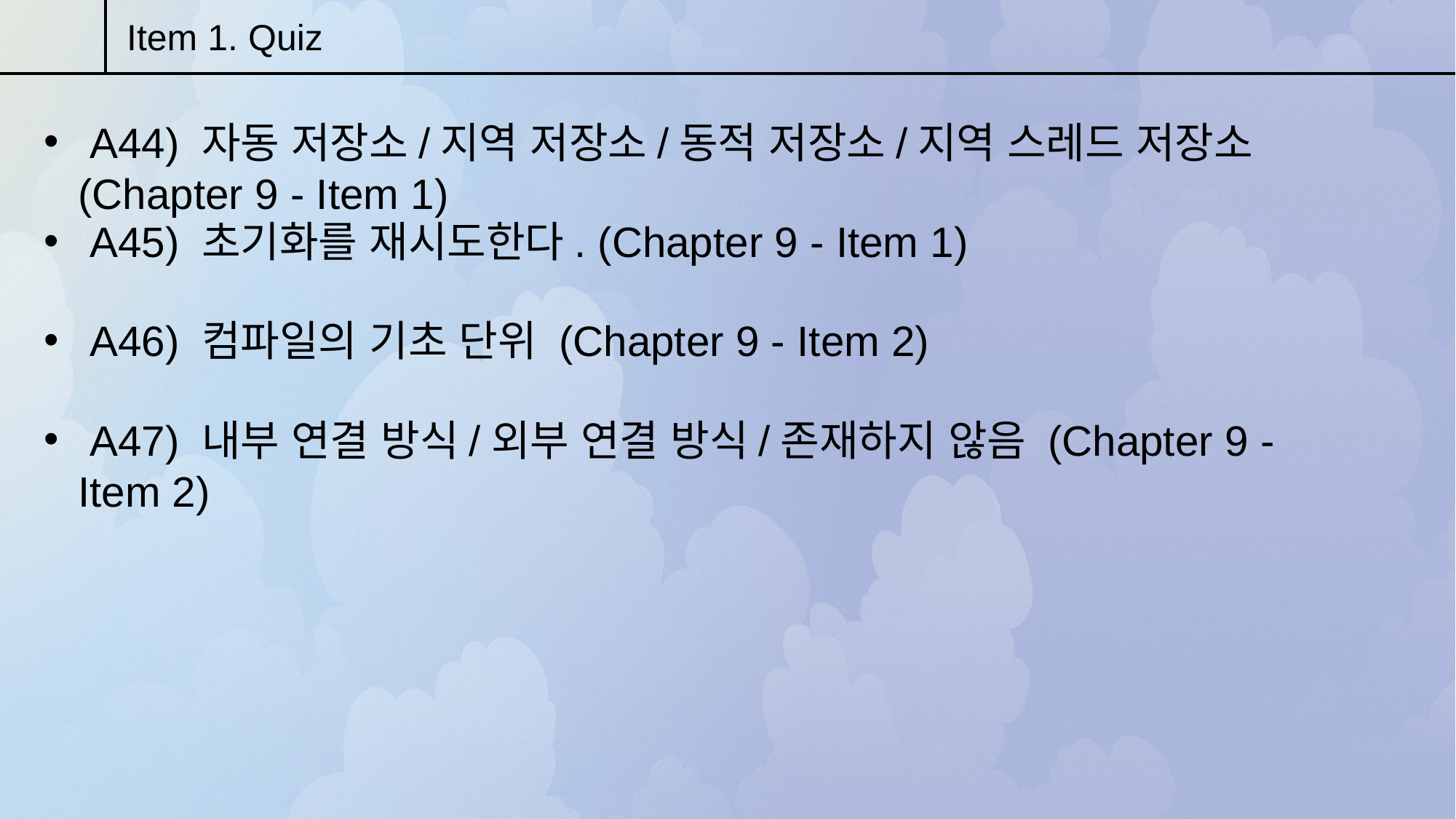

Item 1. Quiz
 A44) 자동 저장소/지역 저장소/동적 저장소/지역 스레드 저장소 (Chapter 9 - Item 1)
 A45) 초기화를 재시도한다. (Chapter 9 - Item 1)
 A46) 컴파일의 기초 단위 (Chapter 9 - Item 2)
 A47) 내부 연결 방식/외부 연결 방식/존재하지 않음 (Chapter 9 - Item 2)